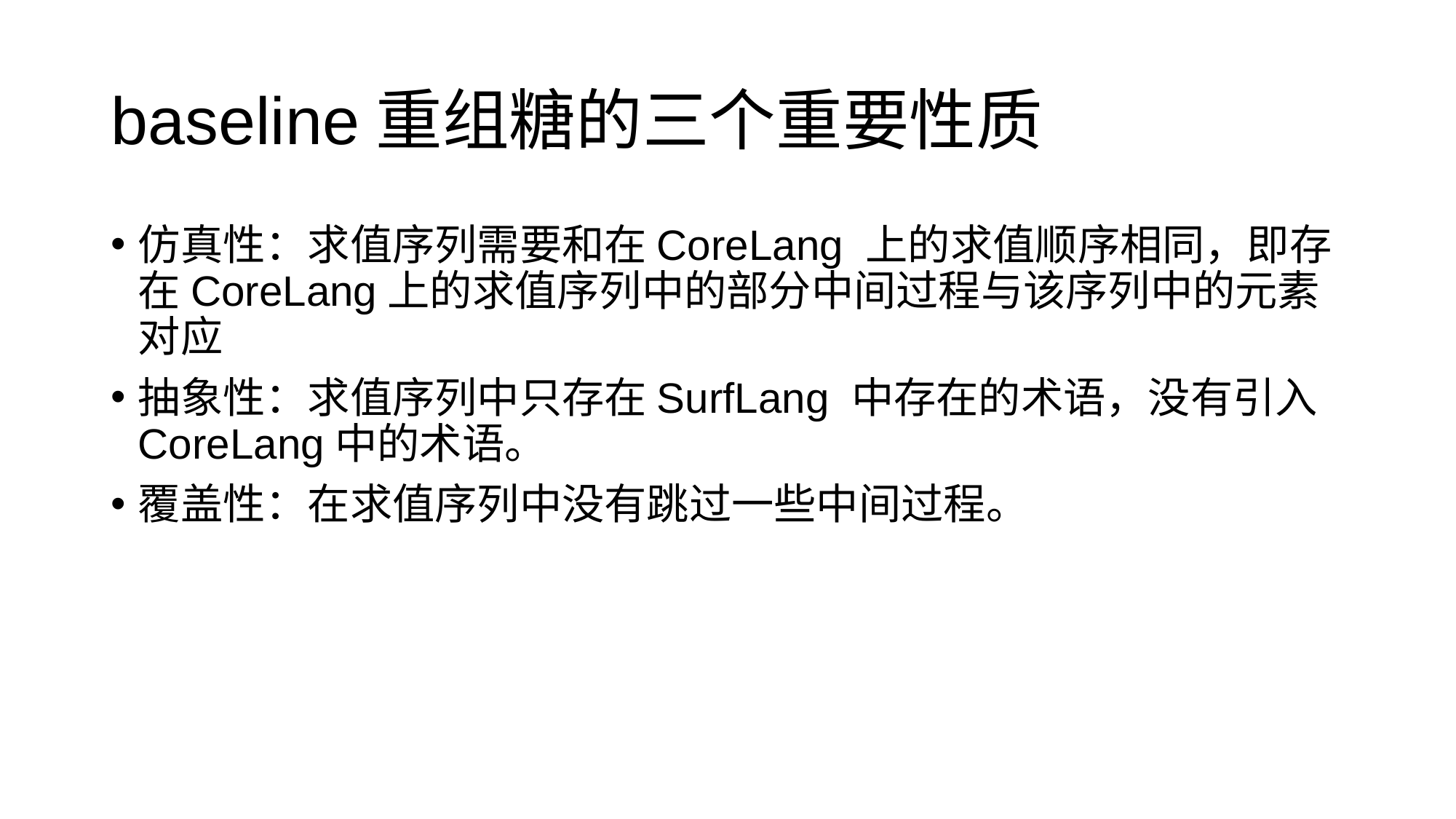

# baseline重组糖的三个重要性质
仿真性：求值序列需要和在CoreLang 上的求值顺序相同，即存在CoreLang上的求值序列中的部分中间过程与该序列中的元素对应
抽象性：求值序列中只存在SurfLang 中存在的术语，没有引入CoreLang中的术语。
覆盖性：在求值序列中没有跳过一些中间过程。